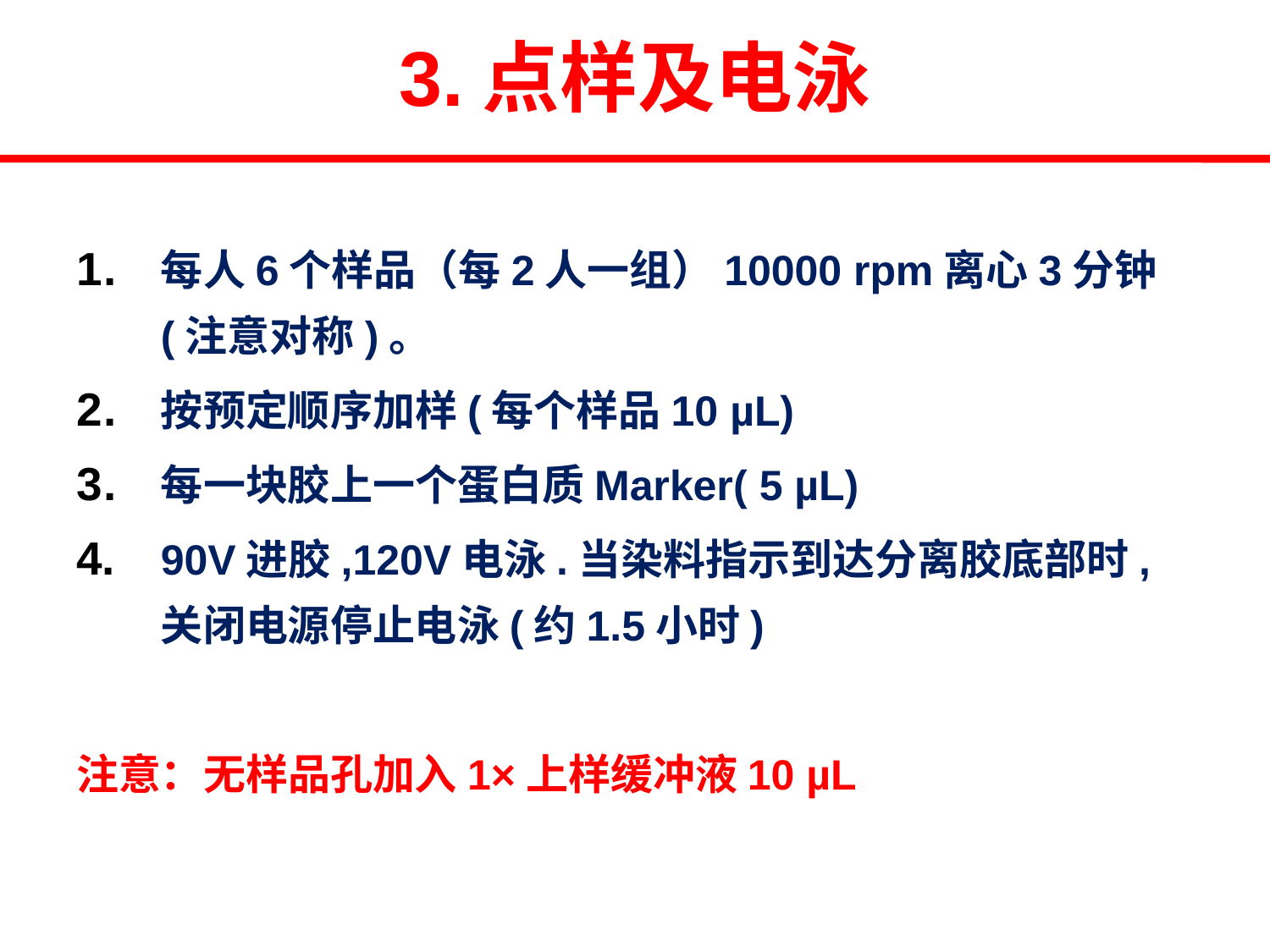

# 3.点样及电泳
每人6个样品（每2人一组）10000 rpm离心3分钟(注意对称)。
按预定顺序加样(每个样品10 µL)
每一块胶上一个蛋白质Marker( 5 µL)
90V进胶,120V电泳.当染料指示到达分离胶底部时,关闭电源停止电泳(约1.5小时)

注意：无样品孔加入1×上样缓冲液10 µL